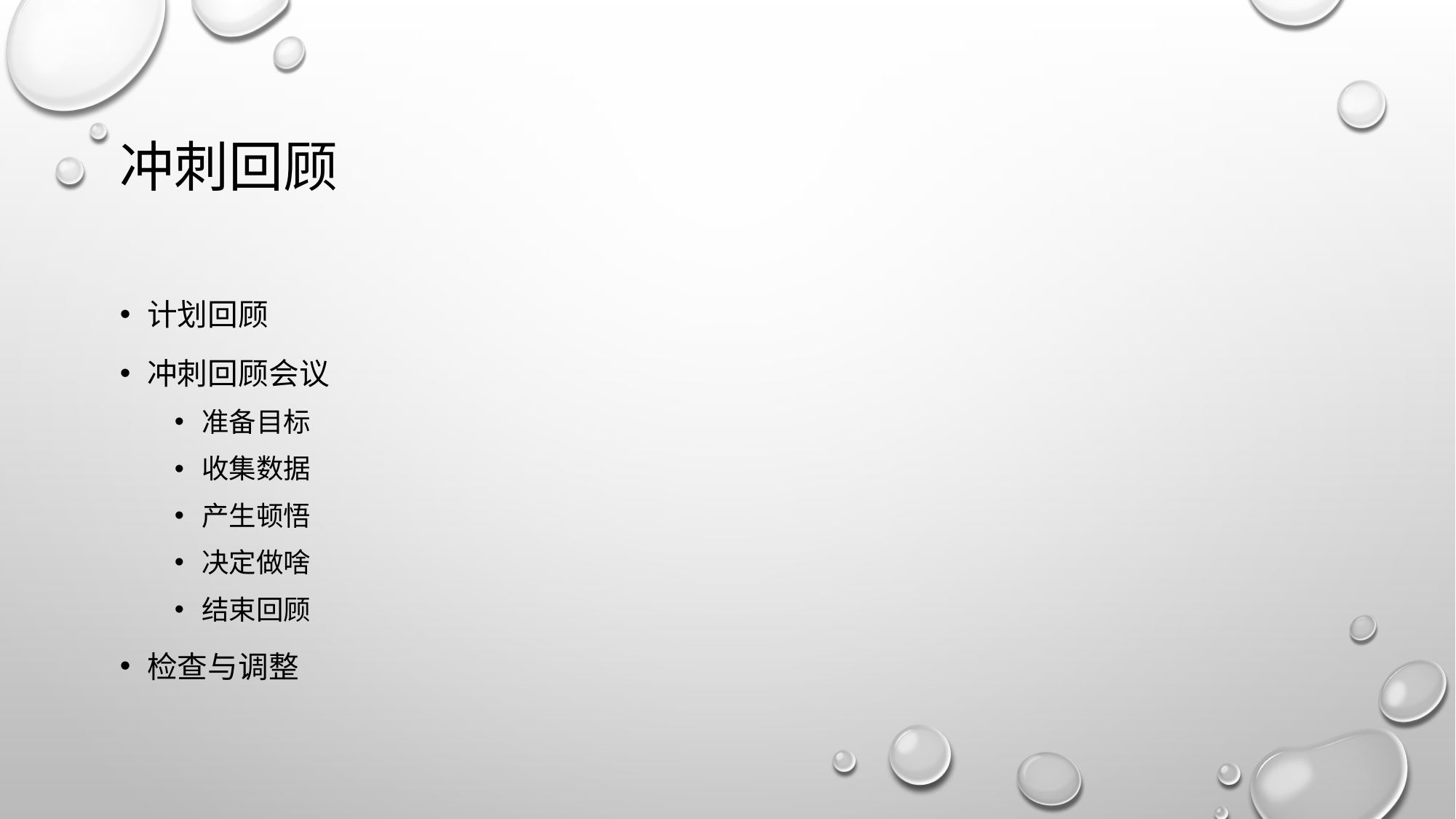

# 冲刺回顾
计划回顾
冲刺回顾会议
准备目标
收集数据
产生顿悟
决定做啥
结束回顾
检查与调整